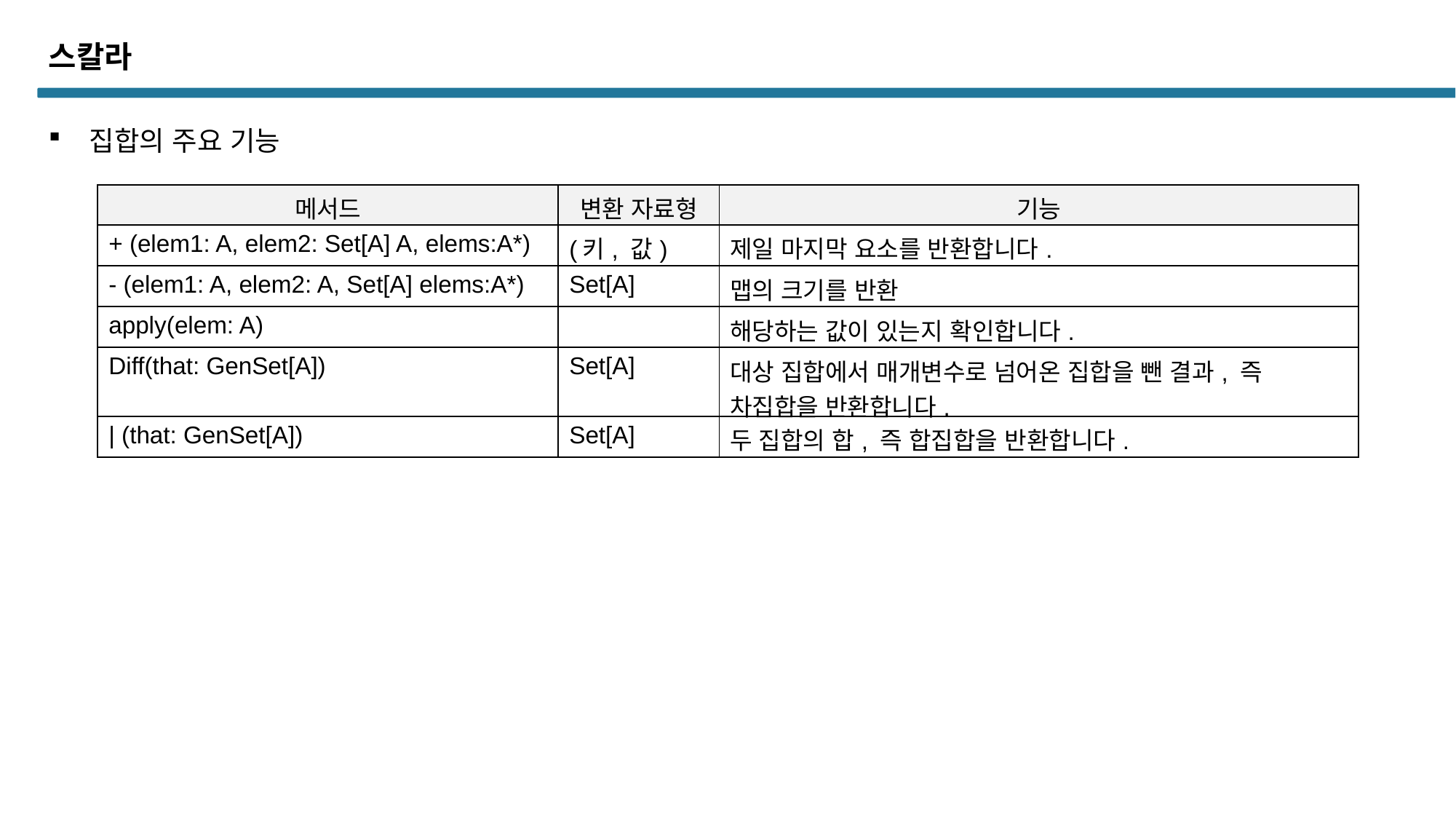

스칼라
집합의 주요 기능

| 메서드 | 변환 자료형 | 기능 |
| --- | --- | --- |
| + (elem1: A, elem2: Set[A] A, elems:A\*) | (키, 값) | 제일 마지막 요소를 반환합니다. |
| - (elem1: A, elem2: A, Set[A] elems:A\*) | Set[A] | 맵의 크기를 반환 |
| apply(elem: A) |  | 해당하는 값이 있는지 확인합니다. |
| Diff(that: GenSet[A]) | Set[A] | 대상 집합에서 매개변수로 넘어온 집합을 뺀 결과, 즉 차집합을 반환합니다. |
| | (that: GenSet[A]) | Set[A] | 두 집합의 합, 즉 합집합을 반환합니다. |